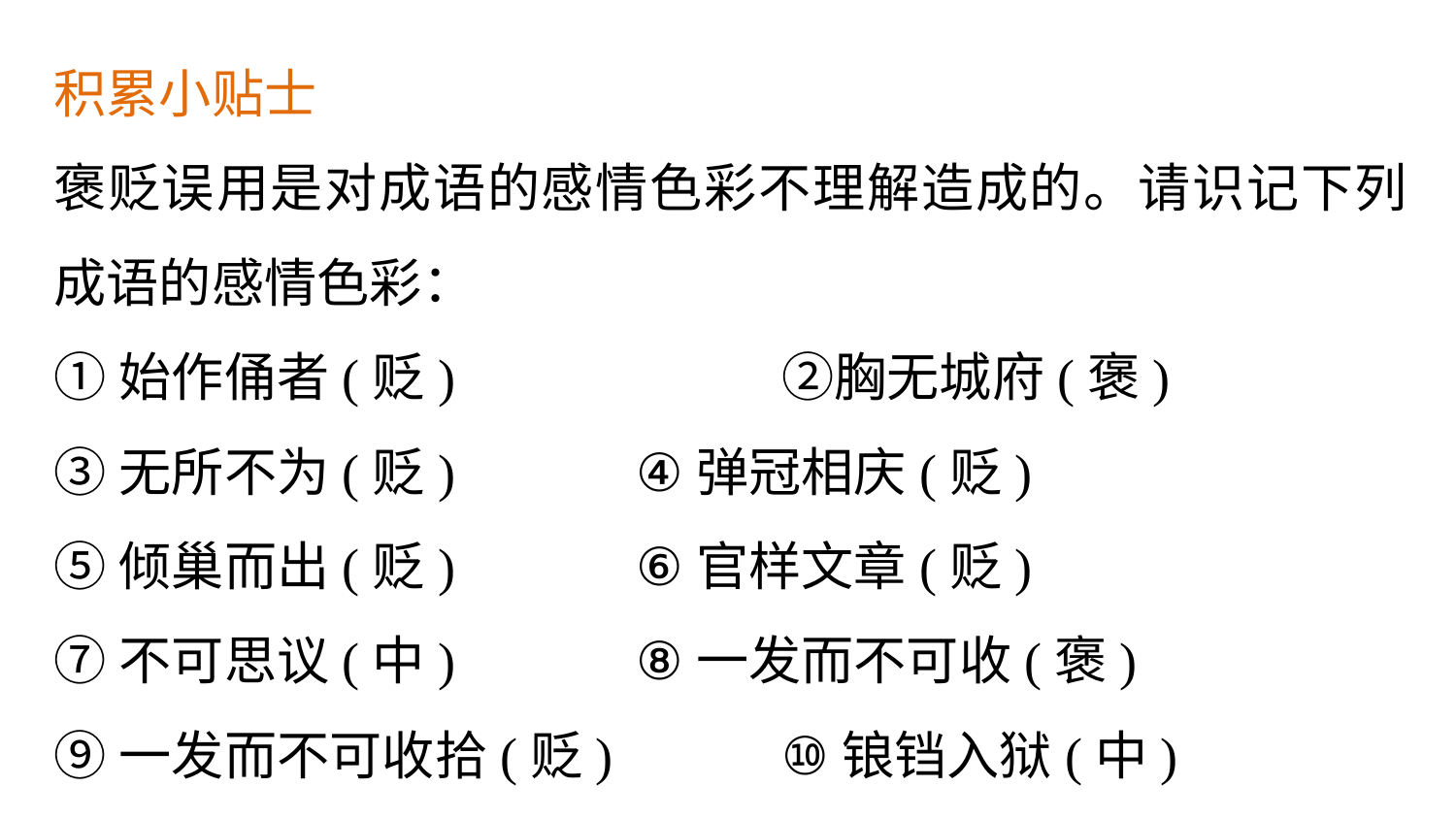

积累小贴士
褒贬误用是对成语的感情色彩不理解造成的。请识记下列成语的感情色彩：
①始作俑者(贬)　　　　	②胸无城府(褒)
③无所不为(贬)  		④弹冠相庆(贬)
⑤倾巢而出(贬)  		⑥官样文章(贬)
⑦不可思议(中)  		⑧一发而不可收(褒)
⑨一发而不可收拾(贬)  	⑩锒铛入狱(中)